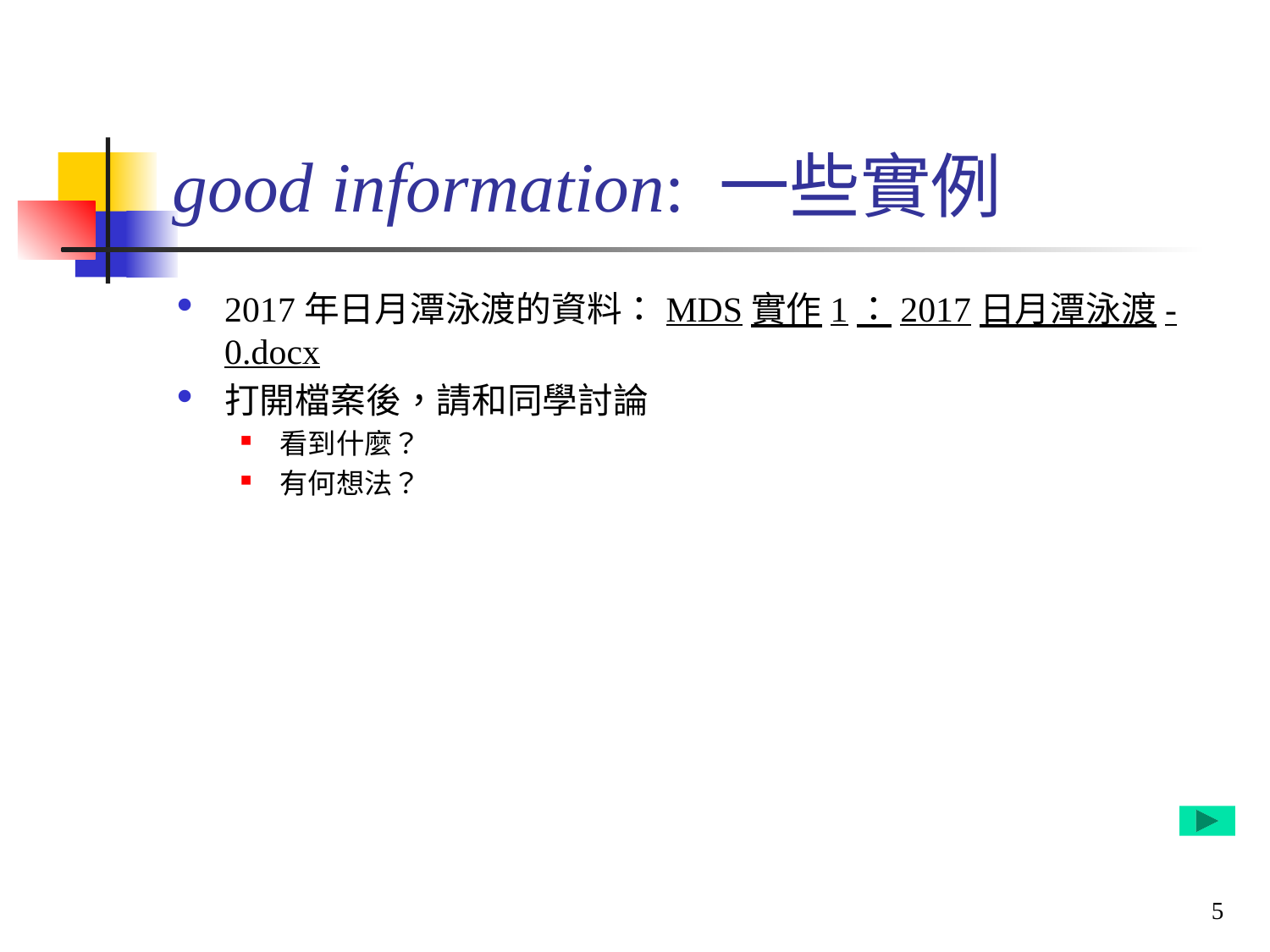

# good information: 一些實例
2017年日月潭泳渡的資料：MDS實作1：2017日月潭泳渡-0.docx
打開檔案後，請和同學討論
看到什麼？
有何想法？